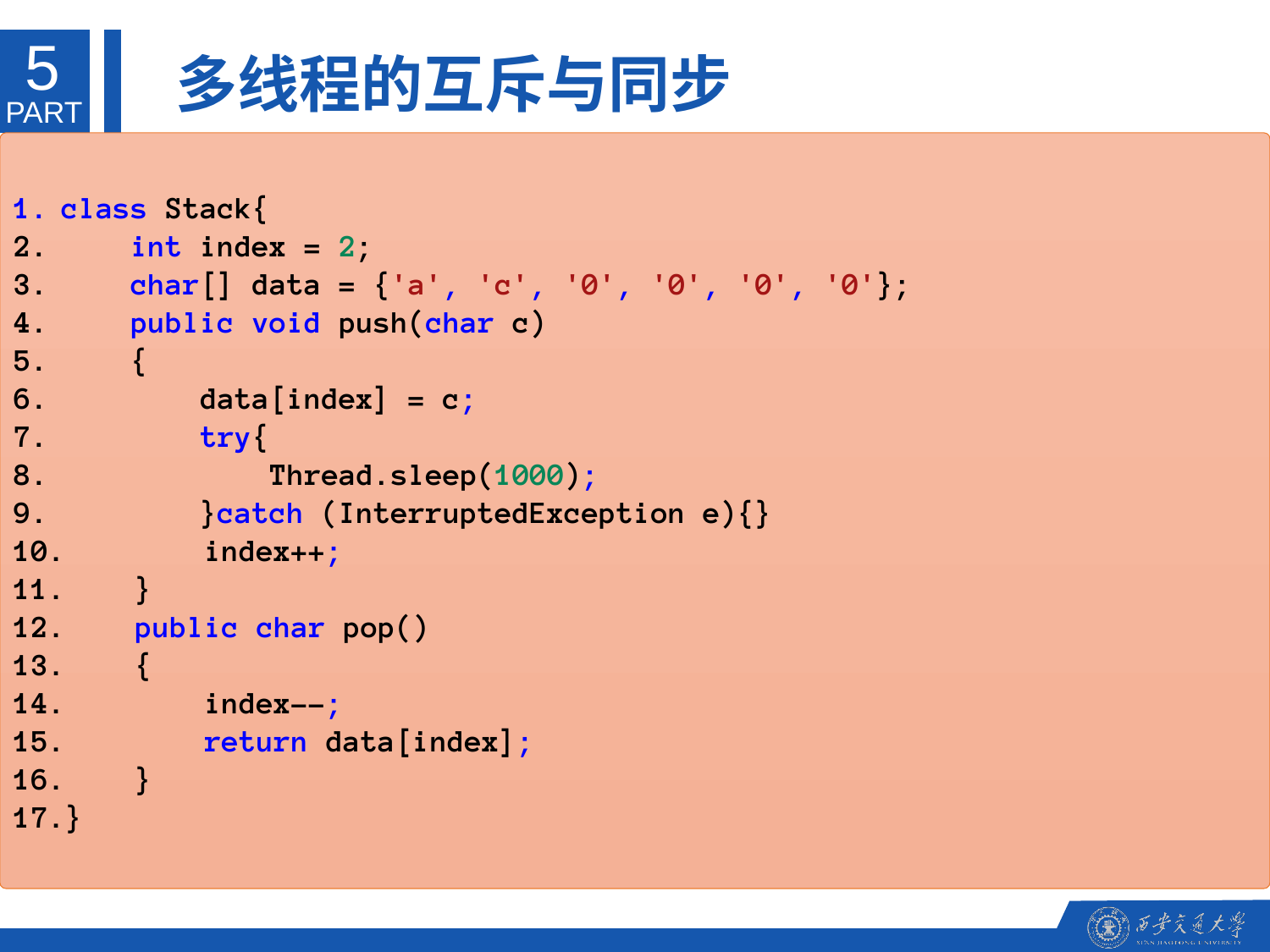

5
 多线程的互斥与同步
PART
 线程间的资源互斥共享
class Stack{
    int index = 2;
    char[] data = {'a', 'c', '0', '0', '0', '0'};
    public void push(char c)
    {
        data[index] = c;
        try{
            Thread.sleep(1000);
        }catch (InterruptedException e){}
        index++;
    }
    public char pop()
    {
        index--;
        return data[index];
    }
}